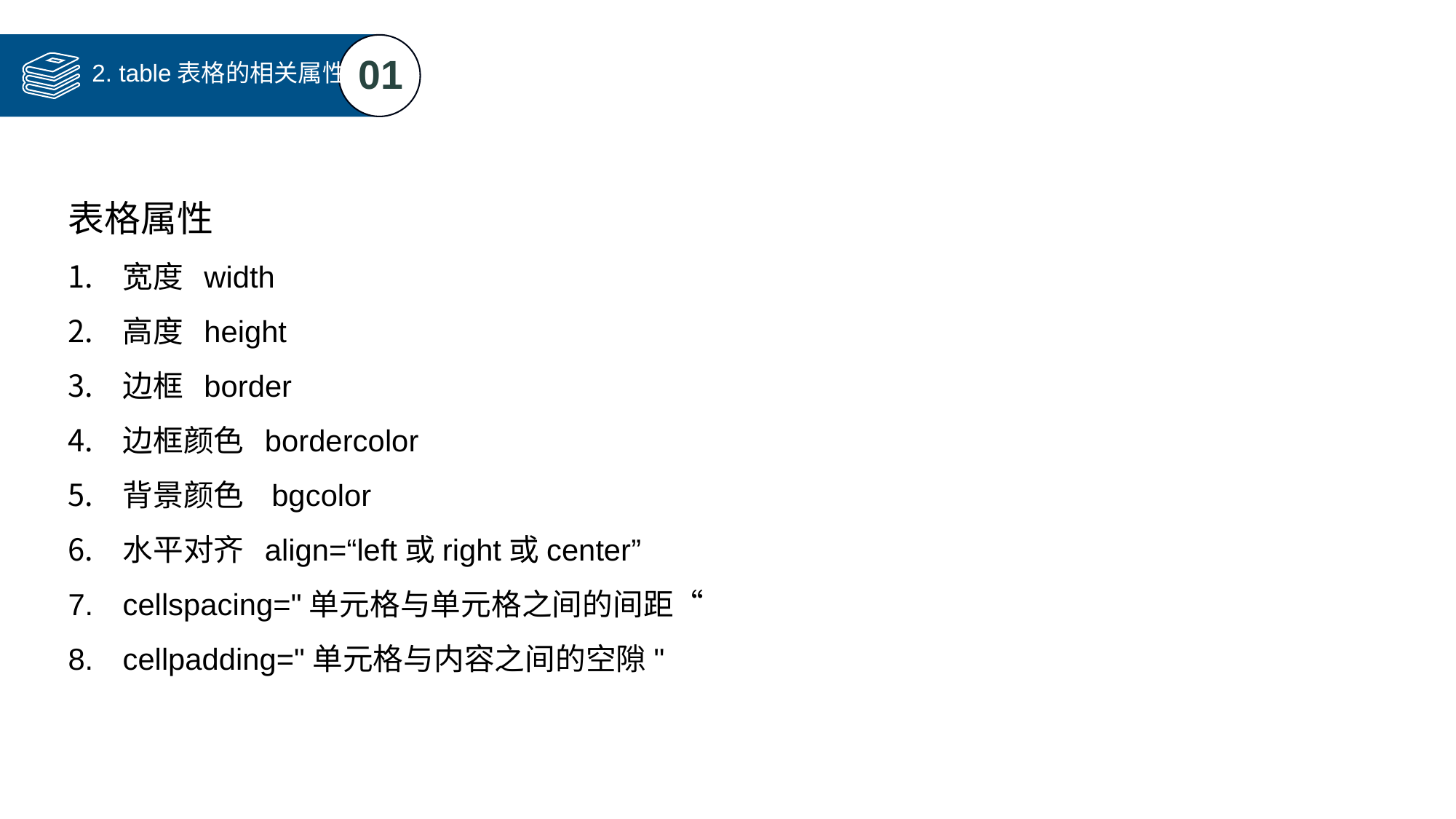

01
2. table表格的相关属性

表格属性
宽度  width
高度  height
边框  border
边框颜色  bordercolor
背景颜色   bgcolor
水平对齐  align=“left或right或center”
cellspacing="单元格与单元格之间的间距“
cellpadding="单元格与内容之间的空隙"